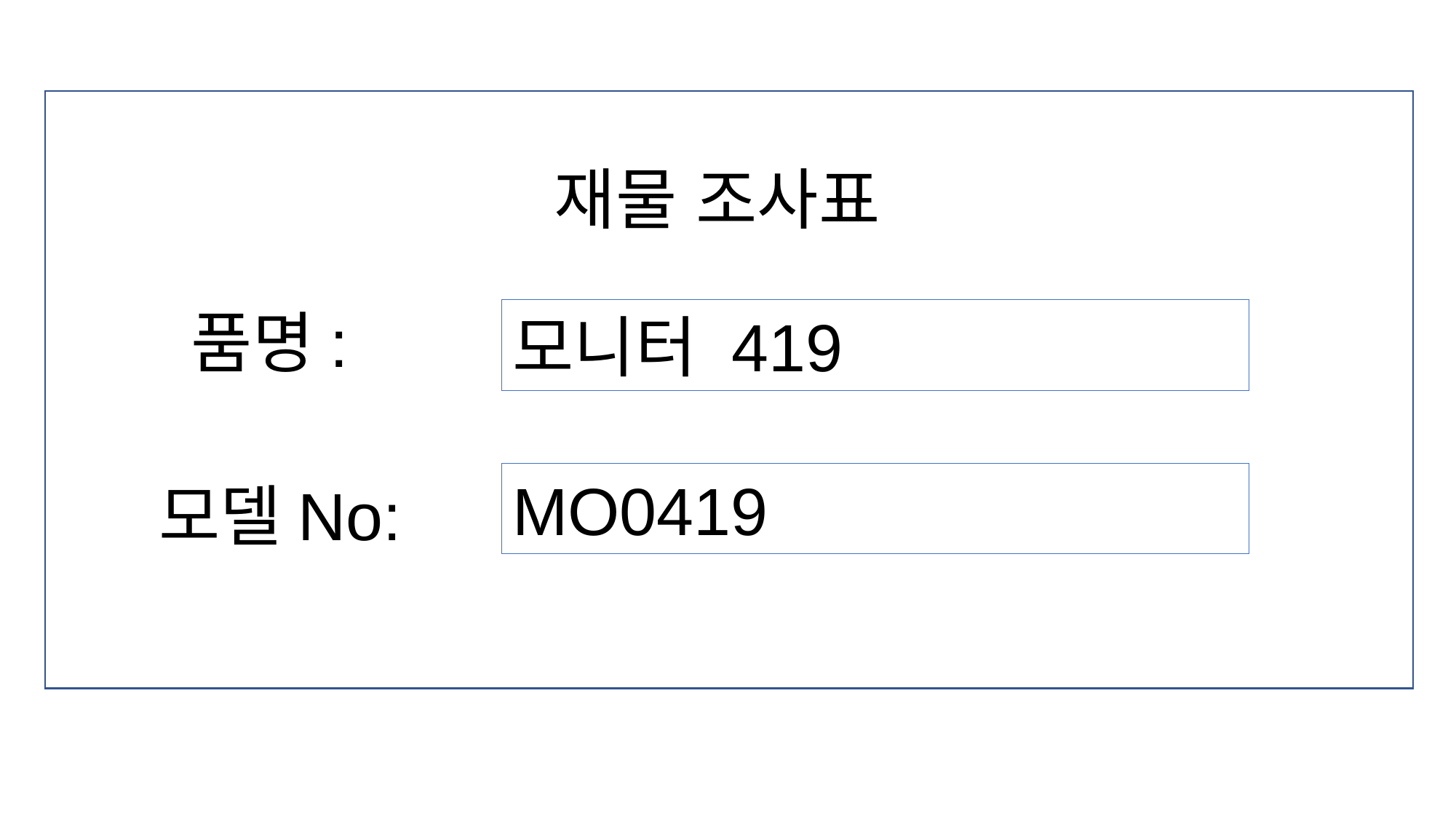

재물 조사표
품명:
모니터 419
MO0419
모델No: